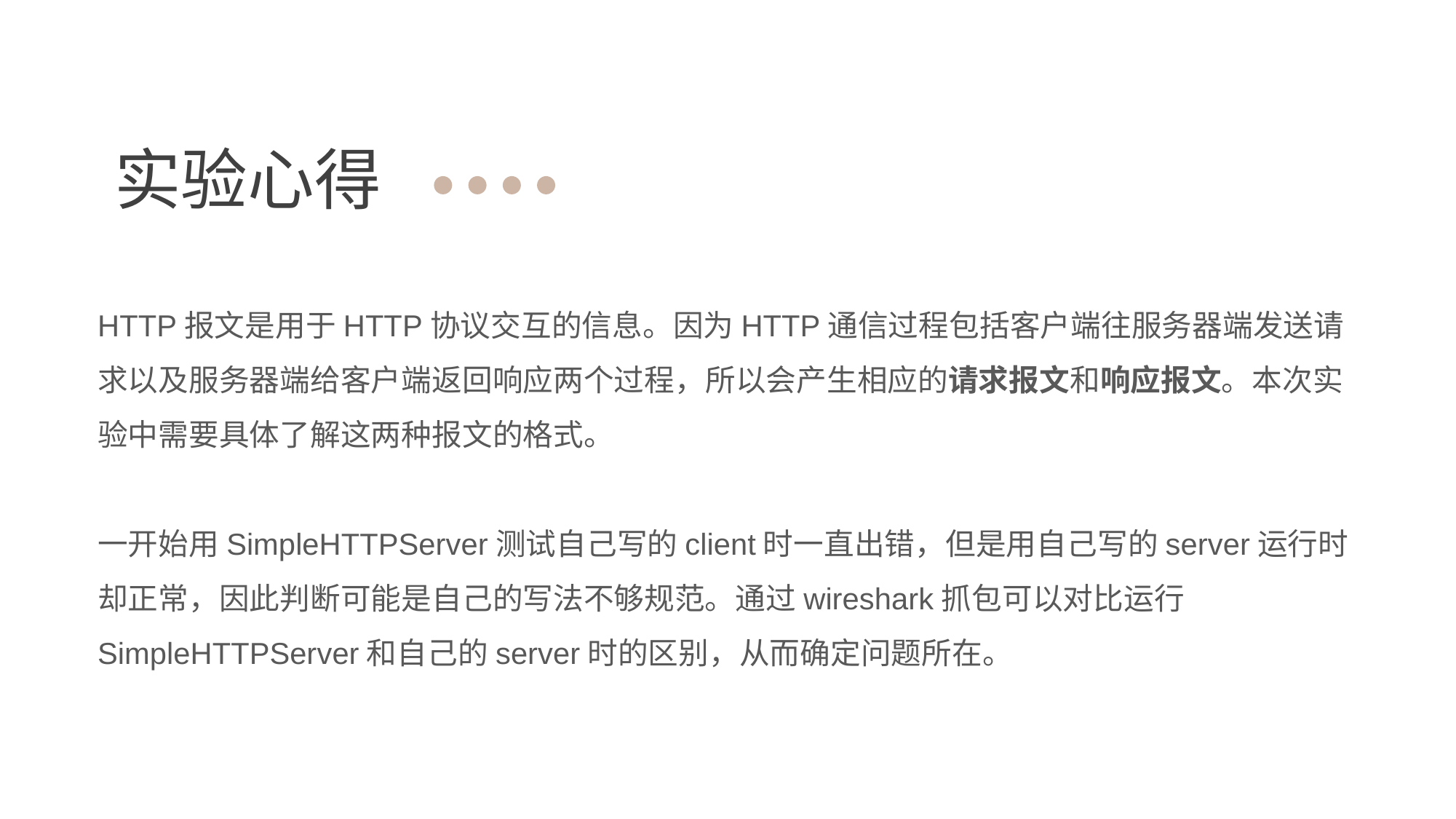

实验心得

HTTP报文是用于HTTP协议交互的信息。因为HTTP通信过程包括客户端往服务器端发送请求以及服务器端给客户端返回响应两个过程，所以会产生相应的请求报文和响应报文。本次实验中需要具体了解这两种报文的格式。

一开始用SimpleHTTPServer测试自己写的client时一直出错，但是用自己写的server运行时却正常，因此判断可能是自己的写法不够规范。通过wireshark抓包可以对比运行SimpleHTTPServer和自己的server时的区别，从而确定问题所在。